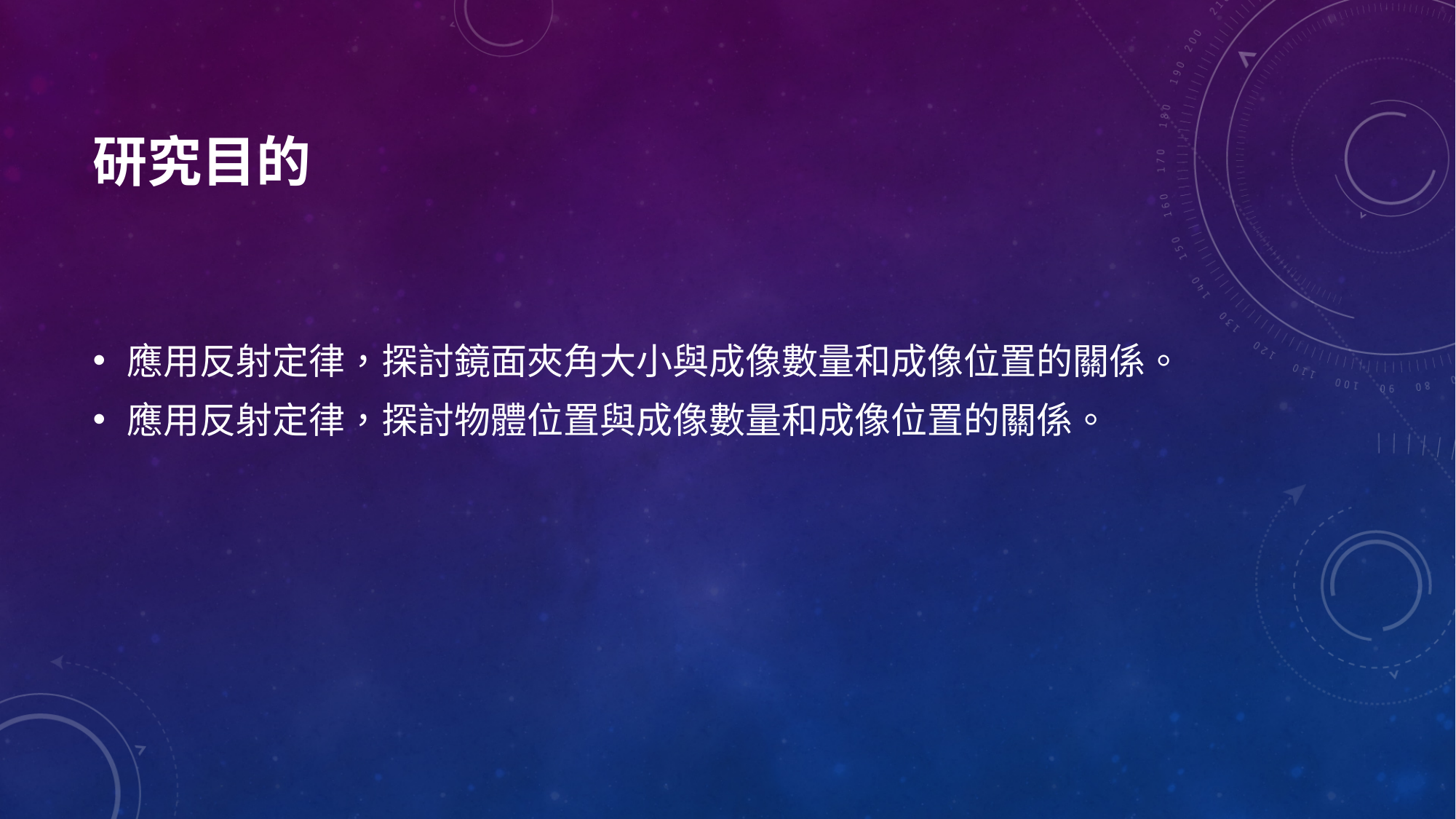

# 研究目的
應用反射定律，探討鏡面夾角大小與成像數量和成像位置的關係。
應用反射定律，探討物體位置與成像數量和成像位置的關係。